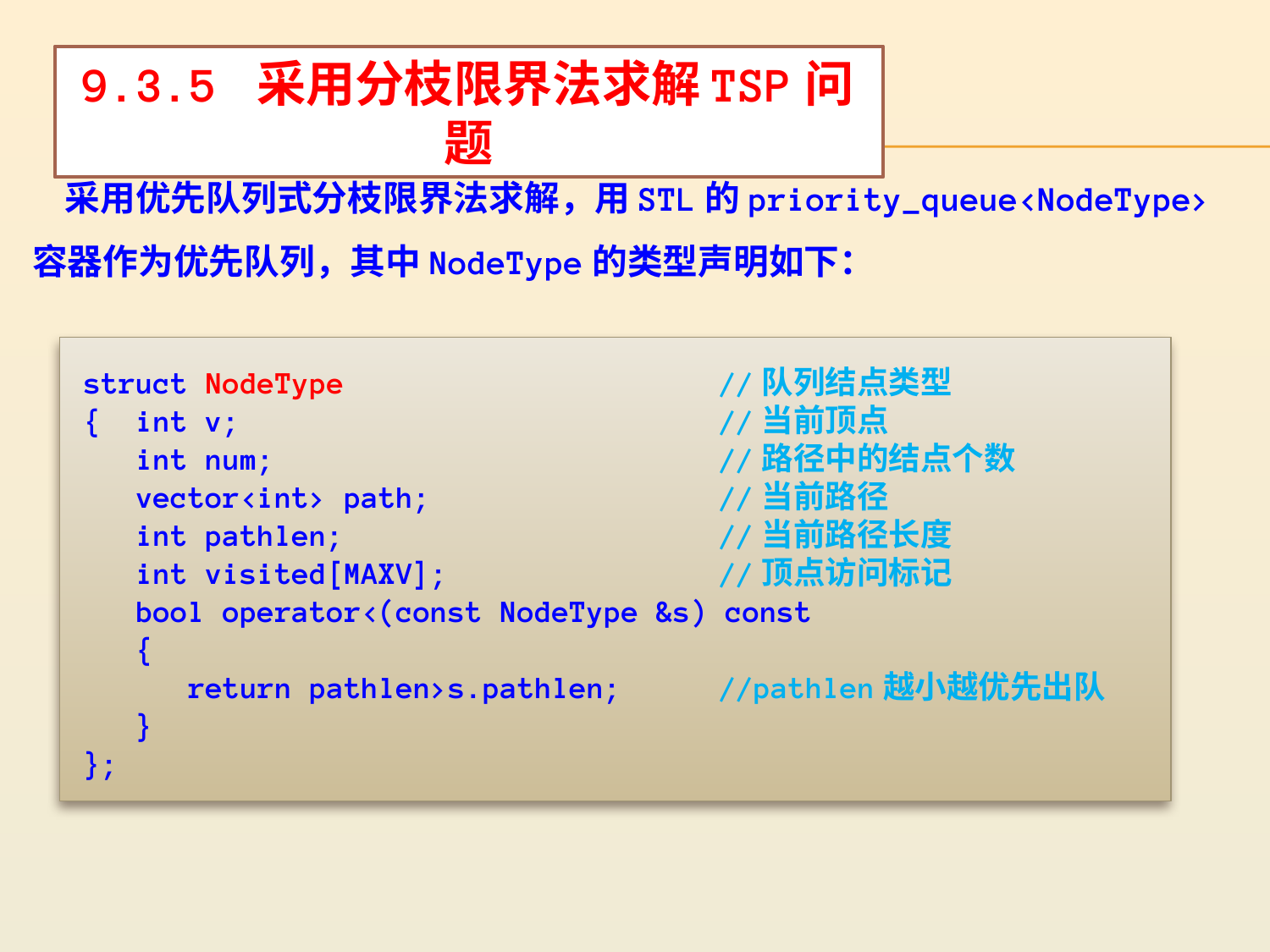

9.3.5 采用分枝限界法求解TSP问题
   采用优先队列式分枝限界法求解，用STL的priority_queue<NodeType>容器作为优先队列，其中NodeType的类型声明如下：
struct NodeType			//队列结点类型
{  int v;				//当前顶点
   int num;				//路径中的结点个数
   vector<int> path;			//当前路径
   int pathlen;			//当前路径长度
   int visited[MAXV];			//顶点访问标记
   bool operator<(const NodeType &s) const
   {
      return pathlen>s.pathlen;	//pathlen越小越优先出队
   }
};